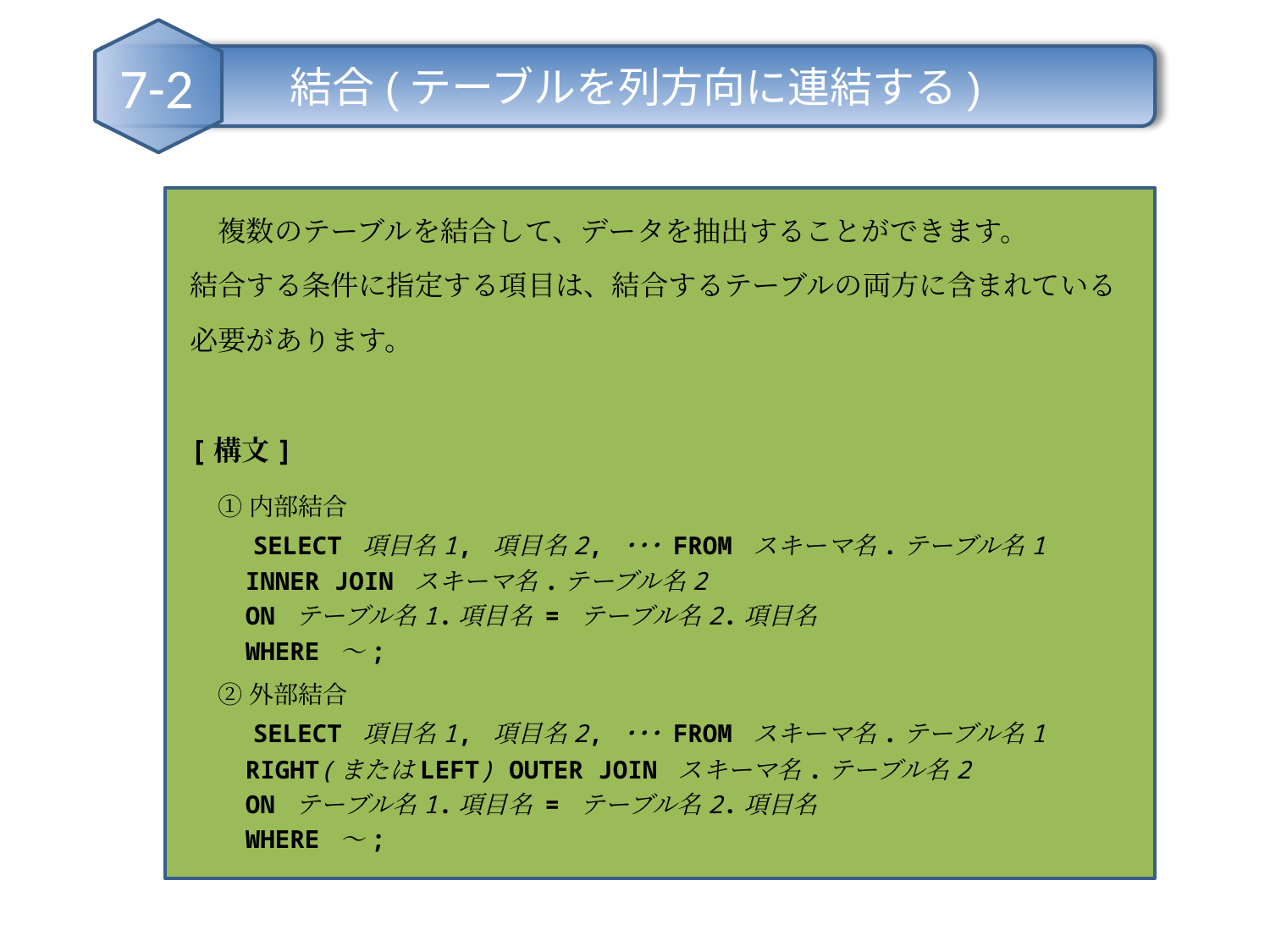

結合(テーブルを列方向に連結する)
7-2
　複数のテーブルを結合して、データを抽出することができます。
結合する条件に指定する項目は、結合するテーブルの両方に含まれている
必要があります。

[構文]
　① 内部結合
　　SELECT 項目名1, 項目名2, ･･･ FROM スキーマ名.テーブル名1
　　INNER JOIN スキーマ名.テーブル名2
　　ON テーブル名1.項目名 = テーブル名2.項目名
　　WHERE ～;
　② 外部結合
　　SELECT 項目名1, 項目名2, ･･･ FROM スキーマ名.テーブル名1
　　RIGHT(またはLEFT) OUTER JOIN スキーマ名.テーブル名2
　　ON テーブル名1.項目名 = テーブル名2.項目名
　　WHERE ～;